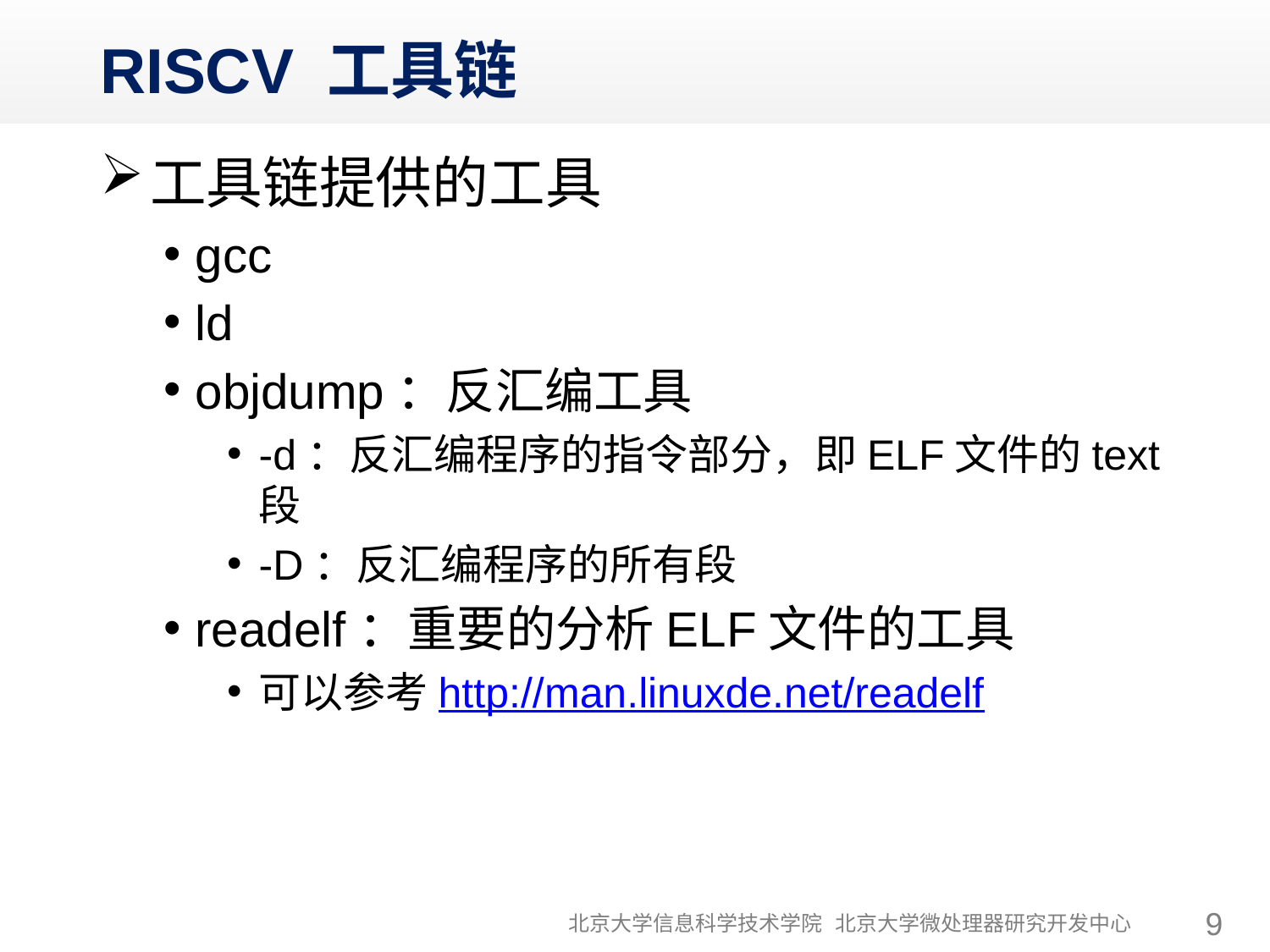

# RISCV 工具链
工具链提供的工具
gcc
ld
objdump：反汇编工具
-d：反汇编程序的指令部分，即ELF文件的text段
-D：反汇编程序的所有段
readelf：重要的分析ELF文件的工具
可以参考http://man.linuxde.net/readelf

北京大学信息科学技术学院  北京大学微处理器研究开发中心
9